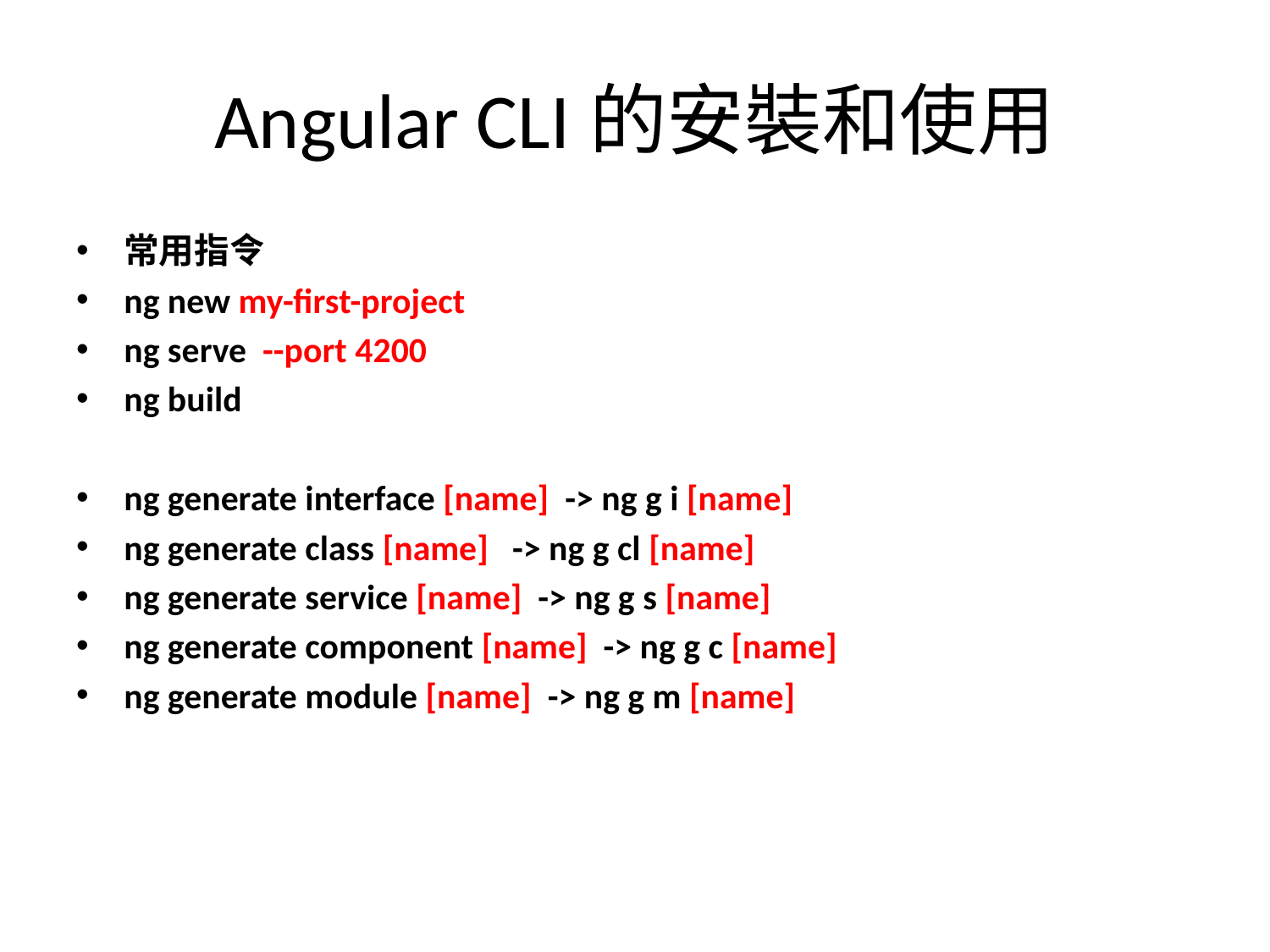

# Angular CLI的安裝和使用
常用指令
ng new my-first-project
ng serve  --port 4200
ng build

ng generate interface [name]  -> ng g i [name]
ng generate class [name]   -> ng g cl [name]
ng generate service [name]  -> ng g s [name]
ng generate component [name]  -> ng g c [name]
ng generate module [name]  -> ng g m [name]